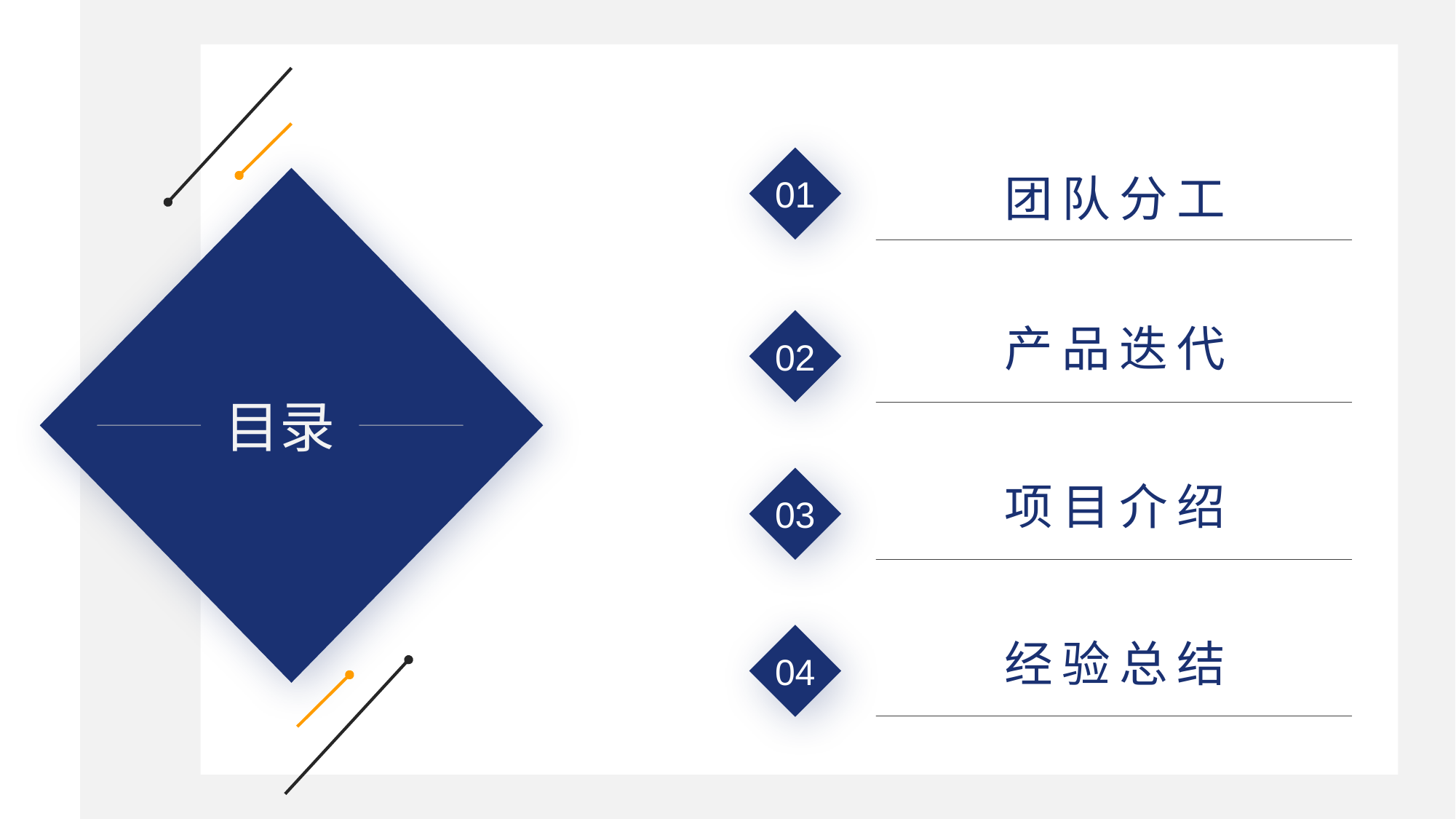

团队分工
01

CONTENTS
目录
02
产品迭代
03
项目介绍
04
经验总结